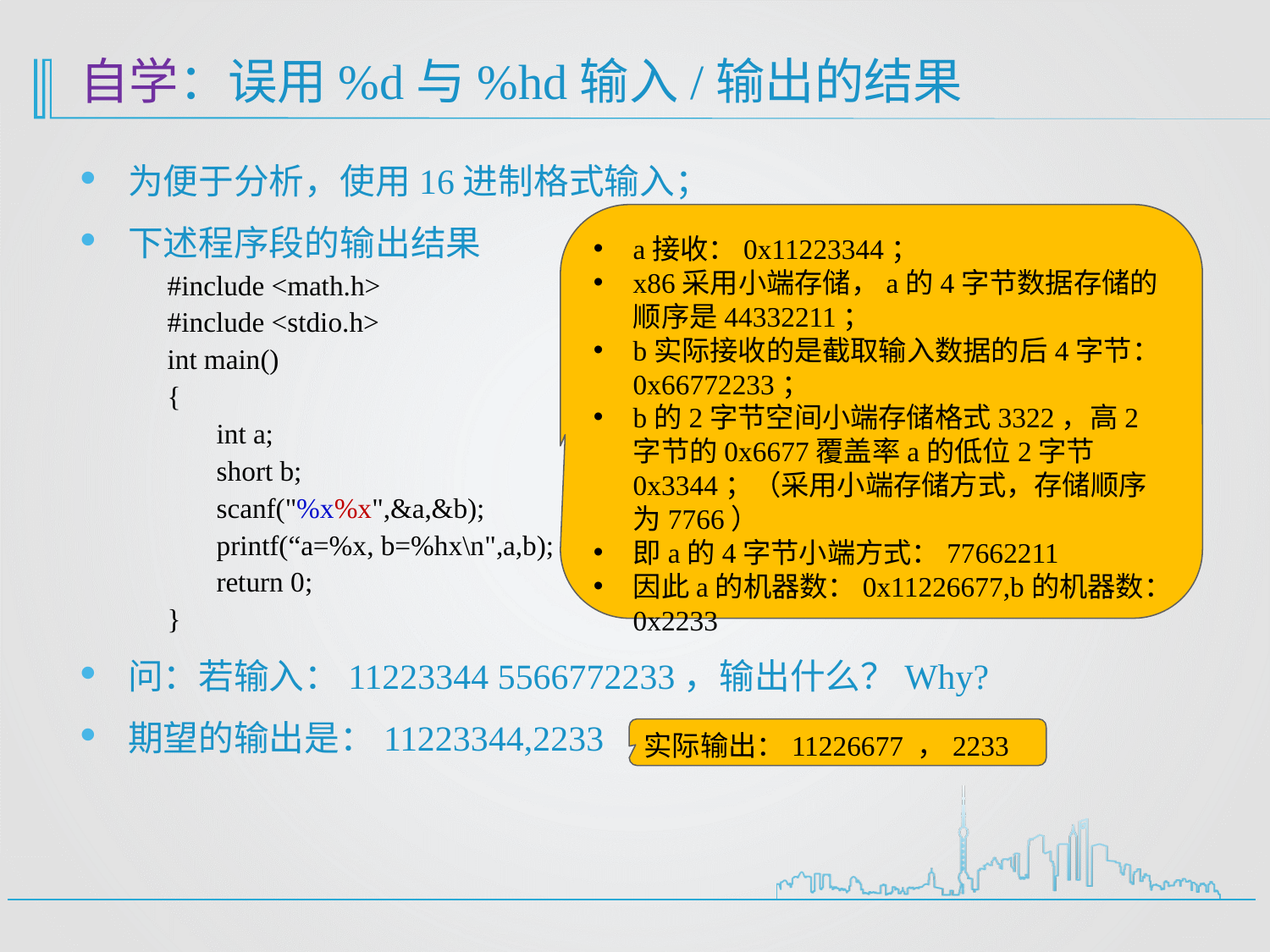

# 自学：误用%d与%hd输入/输出的结果
为便于分析，使用16进制格式输入；
下述程序段的输出结果
#include <math.h>
#include <stdio.h>
int main()
{
       int a;
       short b;
       scanf("%x%x",&a,&b);
       printf(“a=%x, b=%hx\n",a,b);
       return 0;
}
问：若输入：11223344 5566772233，输出什么？Why?
期望的输出是：11223344,2233

a接收：0x11223344；
x86采用小端存储，a的4字节数据存储的顺序是44332211；
b实际接收的是截取输入数据的后4字节：0x66772233；
b的2字节空间小端存储格式3322，高2字节的0x6677覆盖率a的低位2字节0x3344；（采用小端存储方式，存储顺序为7766）
即a的4字节小端方式：77662211
因此a的机器数：0x11226677,b的机器数：0x2233

实际输出：11226677 ，2233